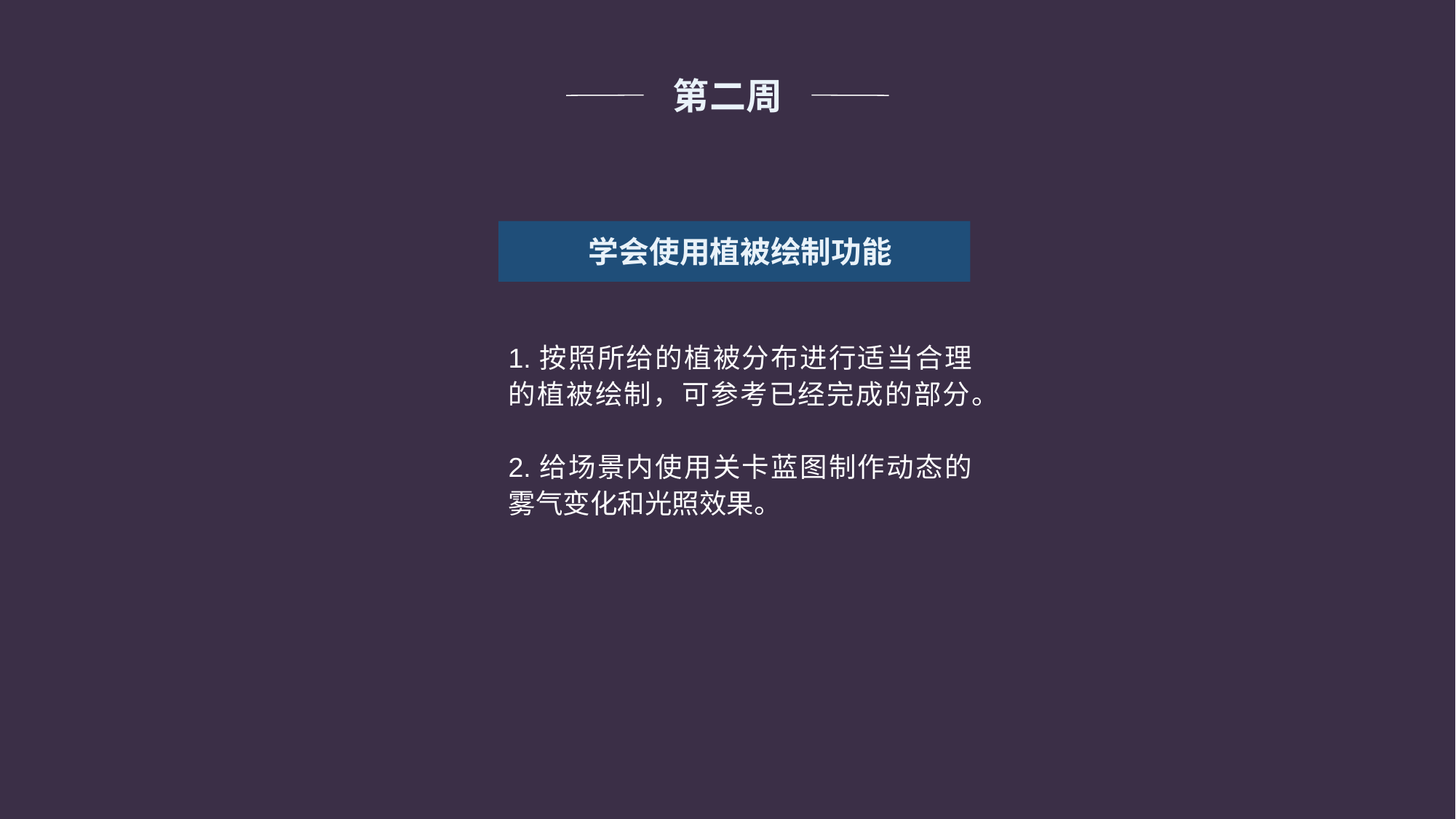

第二周

学会使用植被绘制功能
1.按照所给的植被分布进行适当合理的植被绘制，可参考已经完成的部分。

2.给场景内使用关卡蓝图制作动态的雾气变化和光照效果。